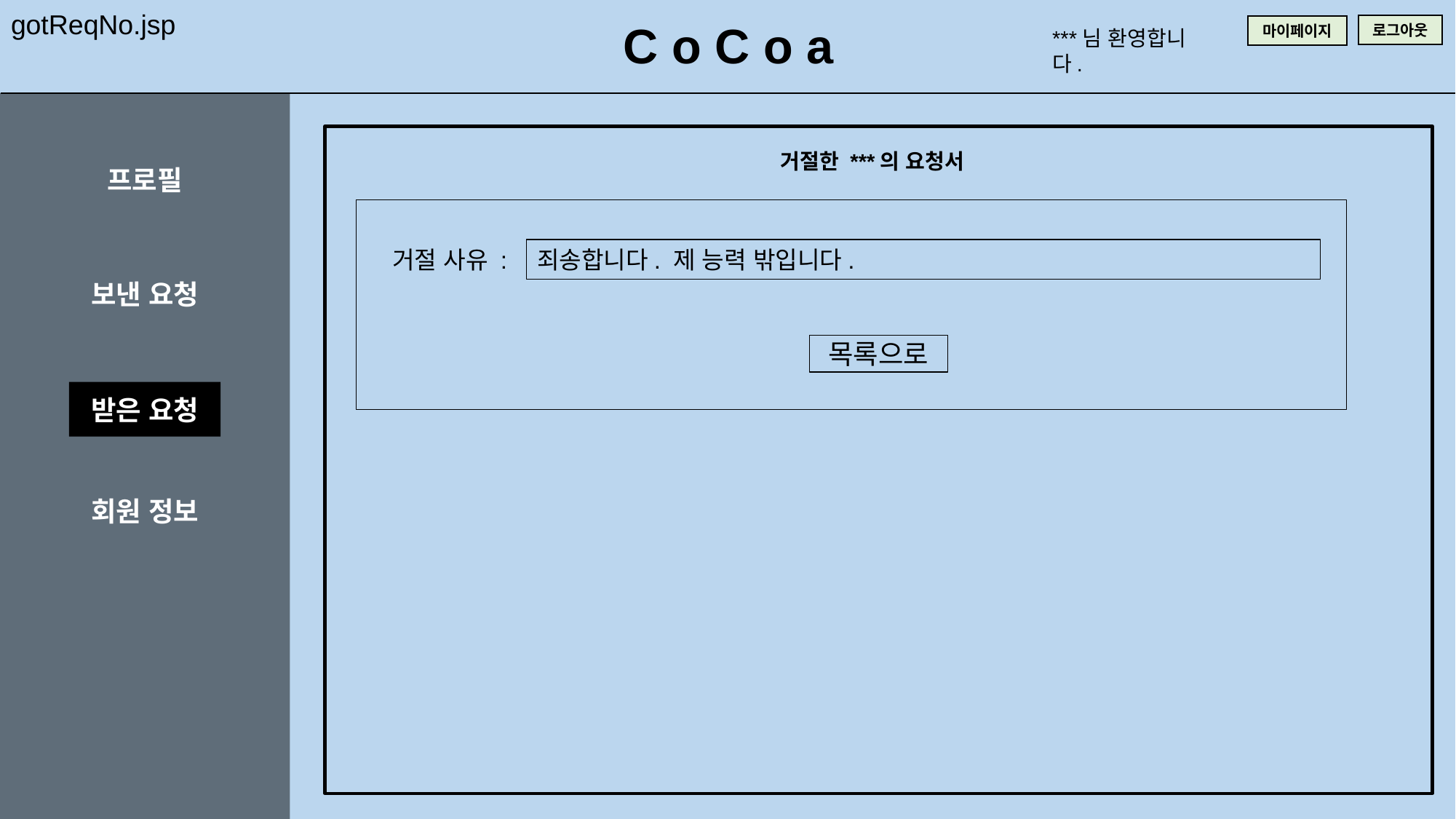

gotReqNo.jsp
C o C o a
로그아웃
마이페이지
***님 환영합니다.

거절한 ***의 요청서
프로필

죄송합니다. 제 능력 밖입니다.
거절 사유 :
보낸 요청
목록으로
받은 요청
회원 정보